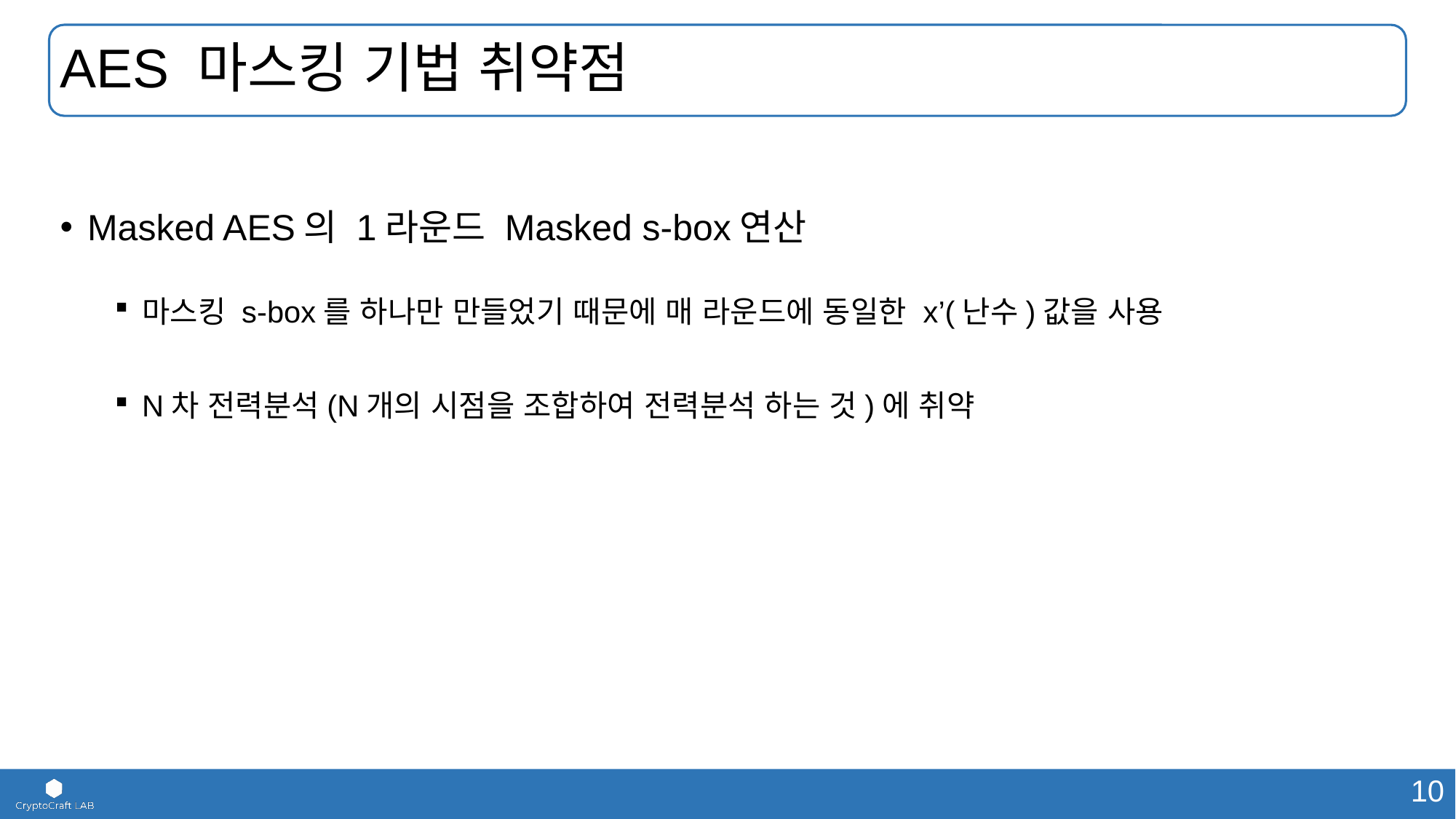

# AES 마스킹 기법 취약점

Masked AES의 1라운드 Masked s-box연산

마스킹 s-box를 하나만 만들었기 때문에 매 라운드에 동일한 x’(난수)값을 사용

N차 전력분석(N개의 시점을 조합하여 전력분석 하는 것)에 취약